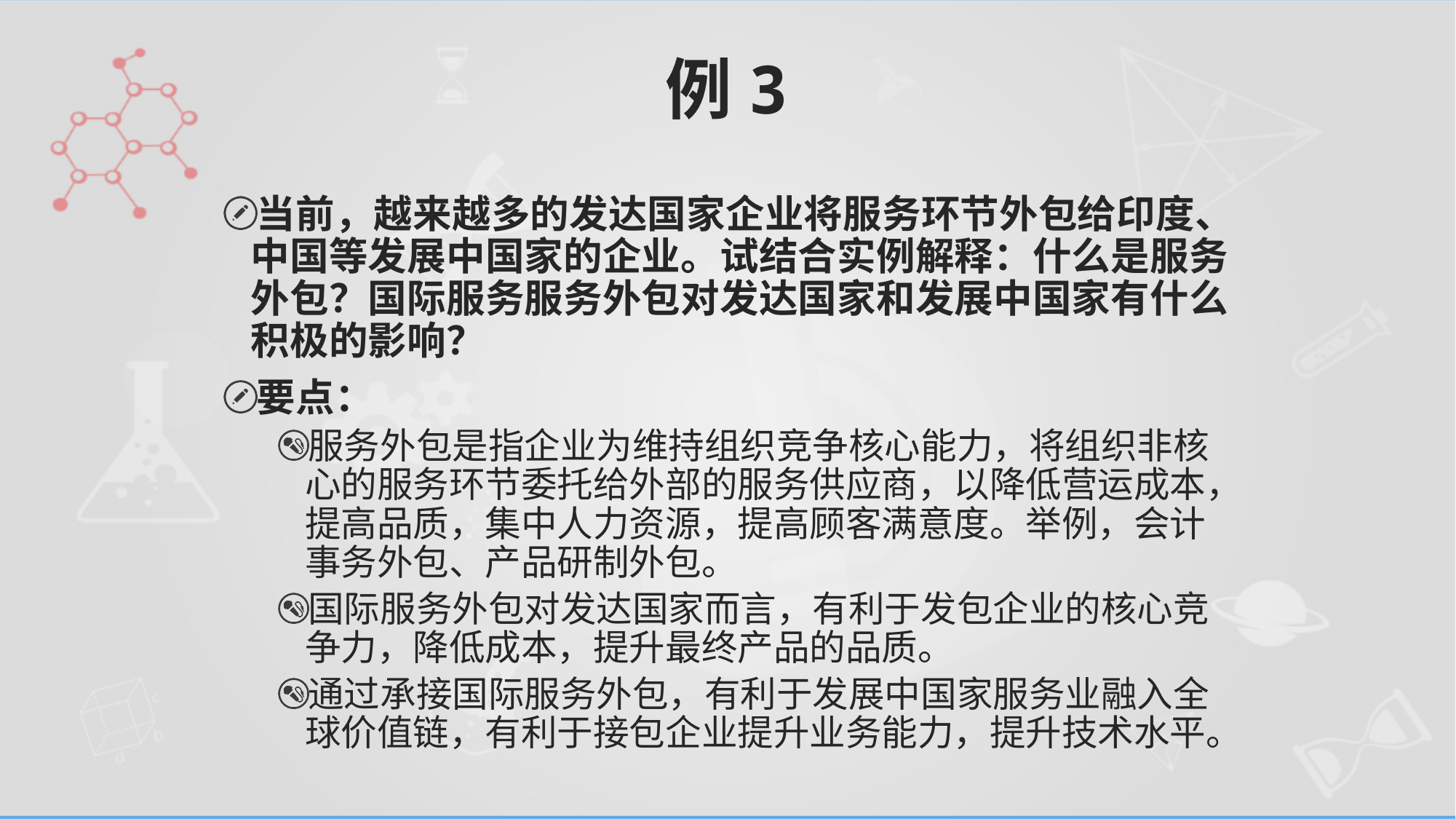

# 例3
当前，越来越多的发达国家企业将服务环节外包给印度、中国等发展中国家的企业。试结合实例解释：什么是服务外包？国际服务服务外包对发达国家和发展中国家有什么积极的影响？
要点：
服务外包是指企业为维持组织竞争核心能力，将组织非核心的服务环节委托给外部的服务供应商，以降低营运成本，提高品质，集中人力资源，提高顾客满意度。举例，会计事务外包、产品研制外包。
国际服务外包对发达国家而言，有利于发包企业的核心竞争力，降低成本，提升最终产品的品质。
通过承接国际服务外包，有利于发展中国家服务业融入全球价值链，有利于接包企业提升业务能力，提升技术水平。